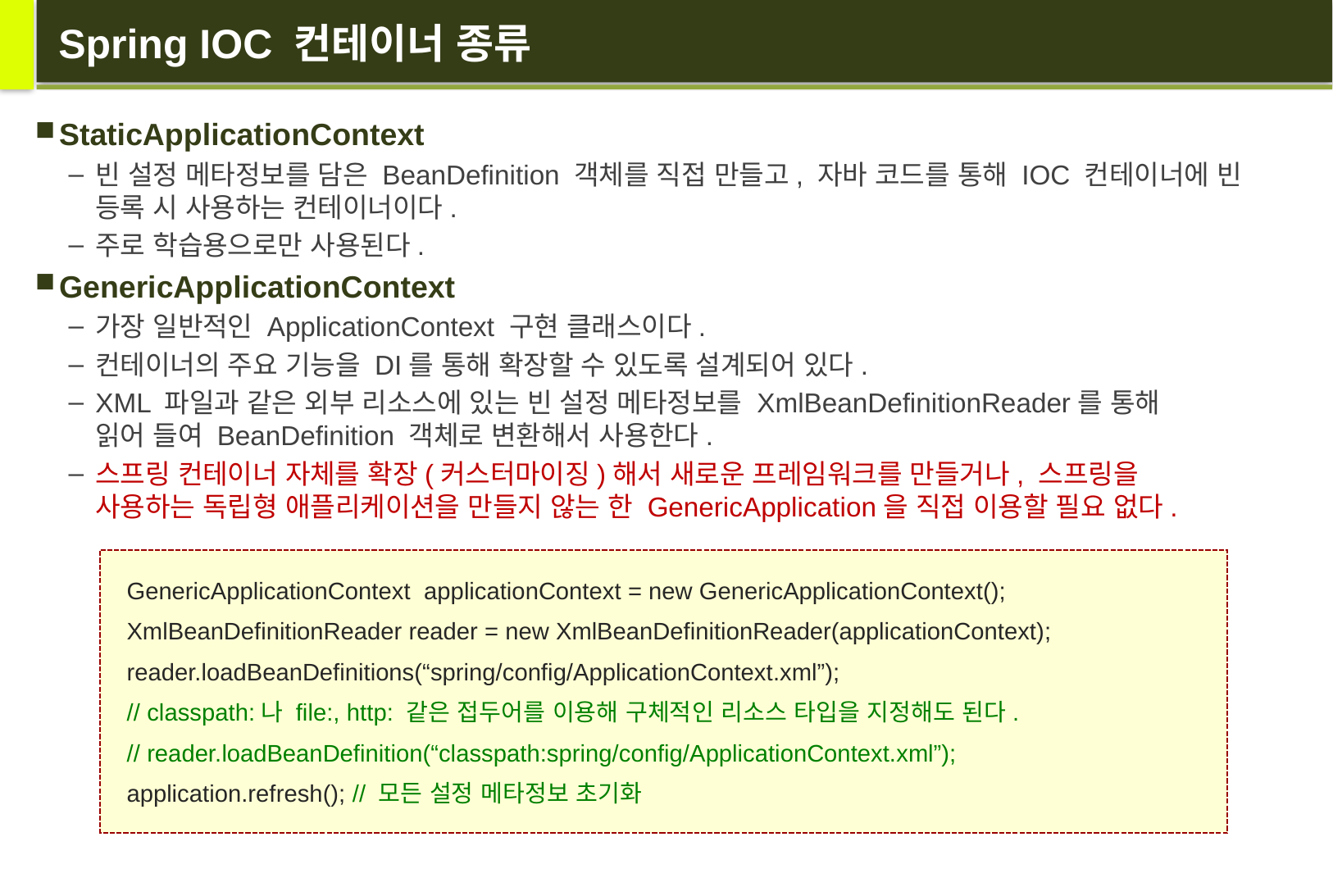

# Spring IOC 컨테이너 종류
StaticApplicationContext
빈 설정 메타정보를 담은 BeanDefinition 객체를 직접 만들고, 자바 코드를 통해 IOC 컨테이너에 빈 등록 시 사용하는 컨테이너이다.
주로 학습용으로만 사용된다.
GenericApplicationContext
가장 일반적인 ApplicationContext 구현 클래스이다.
컨테이너의 주요 기능을 DI를 통해 확장할 수 있도록 설계되어 있다.
XML 파일과 같은 외부 리소스에 있는 빈 설정 메타정보를 XmlBeanDefinitionReader를 통해
읽어 들여 BeanDefinition 객체로 변환해서 사용한다.
스프링 컨테이너 자체를 확장(커스터마이징)해서 새로운 프레임워크를 만들거나, 스프링을
사용하는 독립형 애플리케이션을 만들지 않는 한 GenericApplication을 직접 이용할 필요 없다.

GenericApplicationContext  applicationContext = new GenericApplicationContext();
XmlBeanDefinitionReader reader = new XmlBeanDefinitionReader(applicationContext);
reader.loadBeanDefinitions(“spring/config/ApplicationContext.xml”);
// classpath:나 file:, http: 같은 접두어를 이용해 구체적인 리소스 타입을 지정해도 된다.
// reader.loadBeanDefinition(“classpath:spring/config/ApplicationContext.xml”);
application.refresh(); // 모든 설정 메타정보 초기화